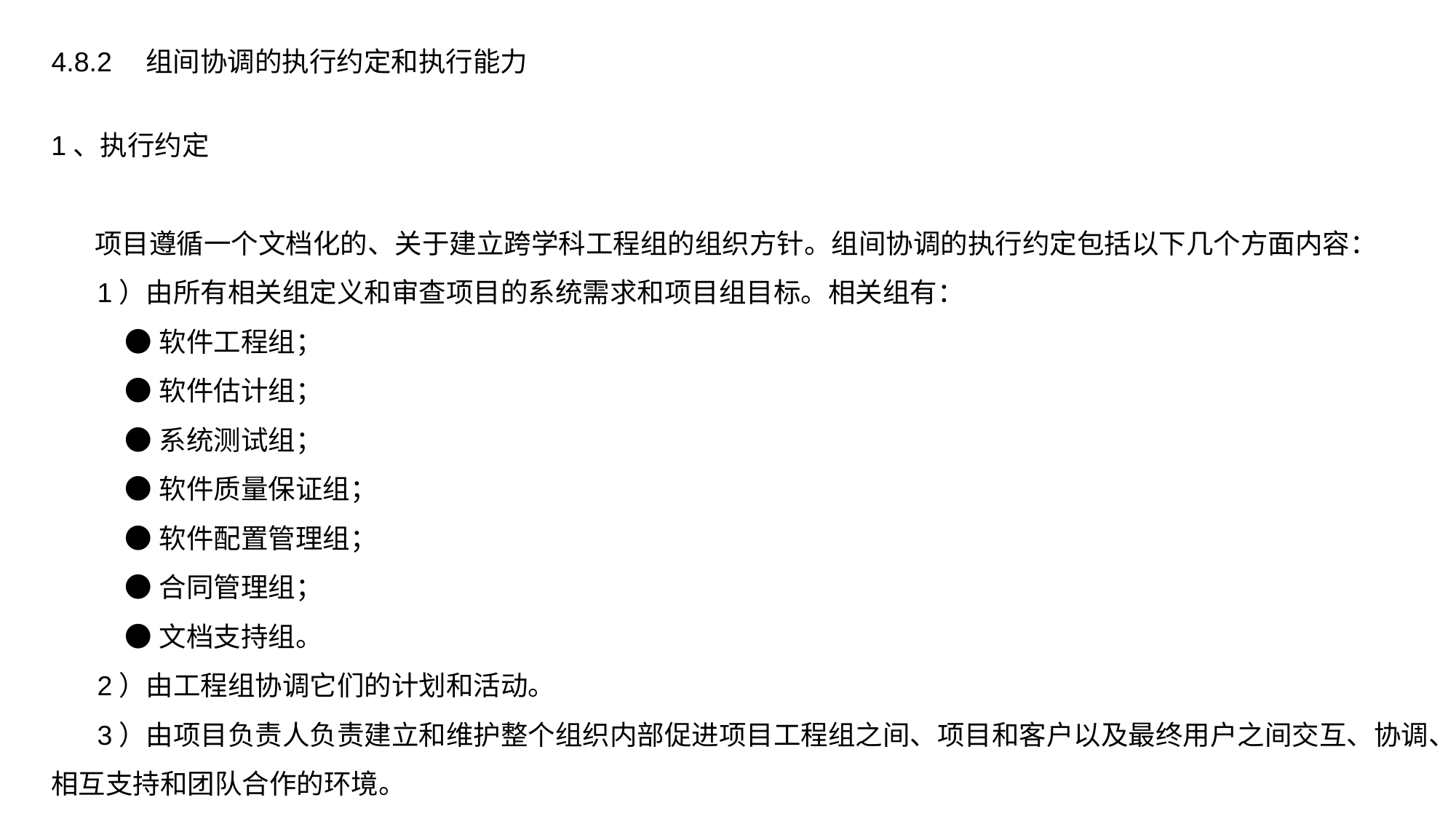

4.8.2　组间协调的执行约定和执行能力
1、执行约定

      项目遵循一个文档化的、关于建立跨学科工程组的组织方针。组间协调的执行约定包括以下几个方面内容：
      1）由所有相关组定义和审查项目的系统需求和项目组目标。相关组有：
            ●软件工程组；
            ●软件估计组；
            ●系统测试组；
            ●软件质量保证组；
            ●软件配置管理组；
            ●合同管理组；
            ●文档支持组。
      2）由工程组协调它们的计划和活动。
      3）由项目负责人负责建立和维护整个组织内部促进项目工程组之间、项目和客户以及最终用户之间交互、协调、相互支持和团队合作的环境。